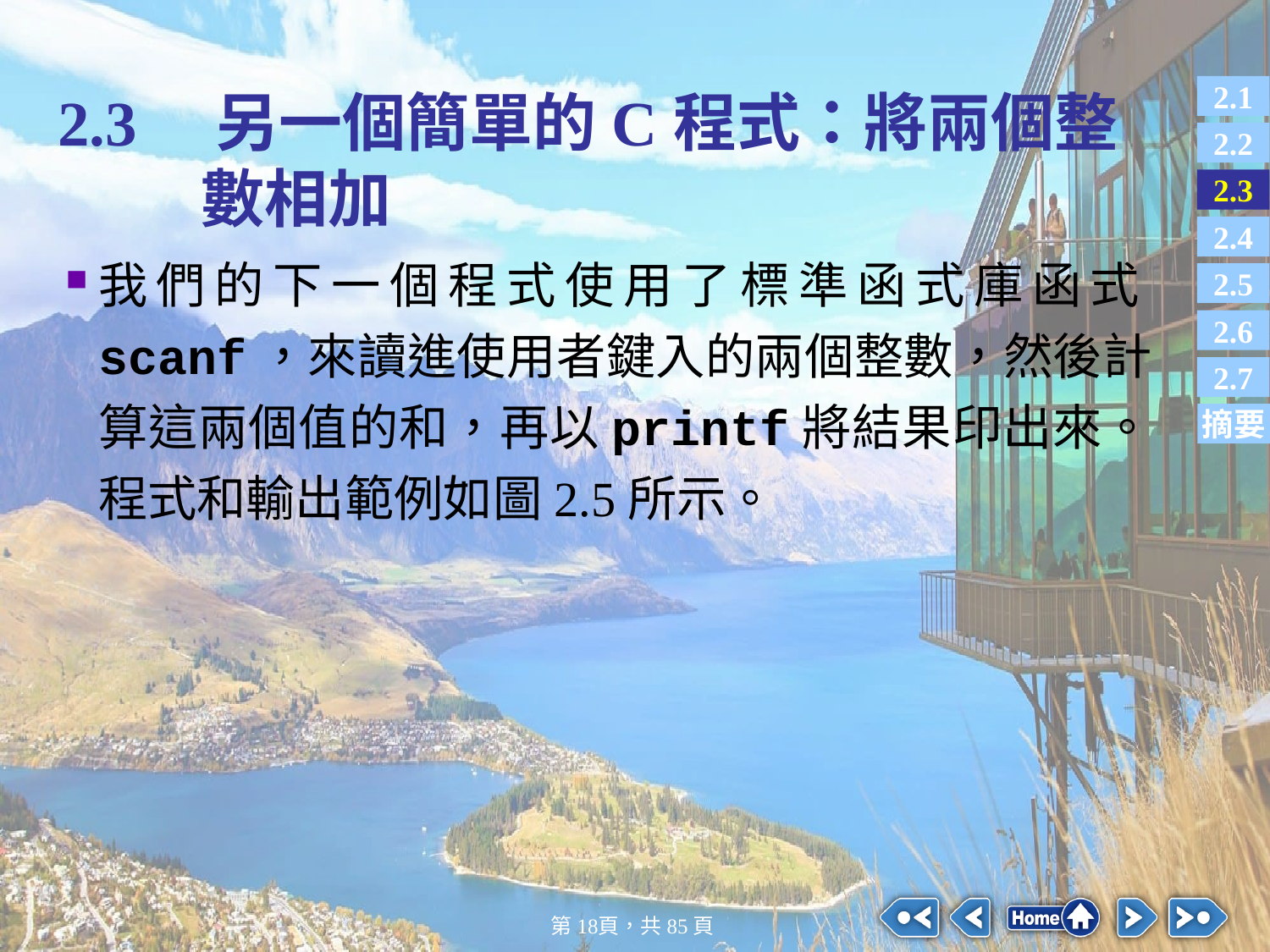

# 2.3　另一個簡單的C程式：將兩個整數相加
我們的下一個程式使用了標準函式庫函式scanf，來讀進使用者鍵入的兩個整數，然後計算這兩個值的和，再以printf將結果印出來。程式和輸出範例如圖2.5所示。